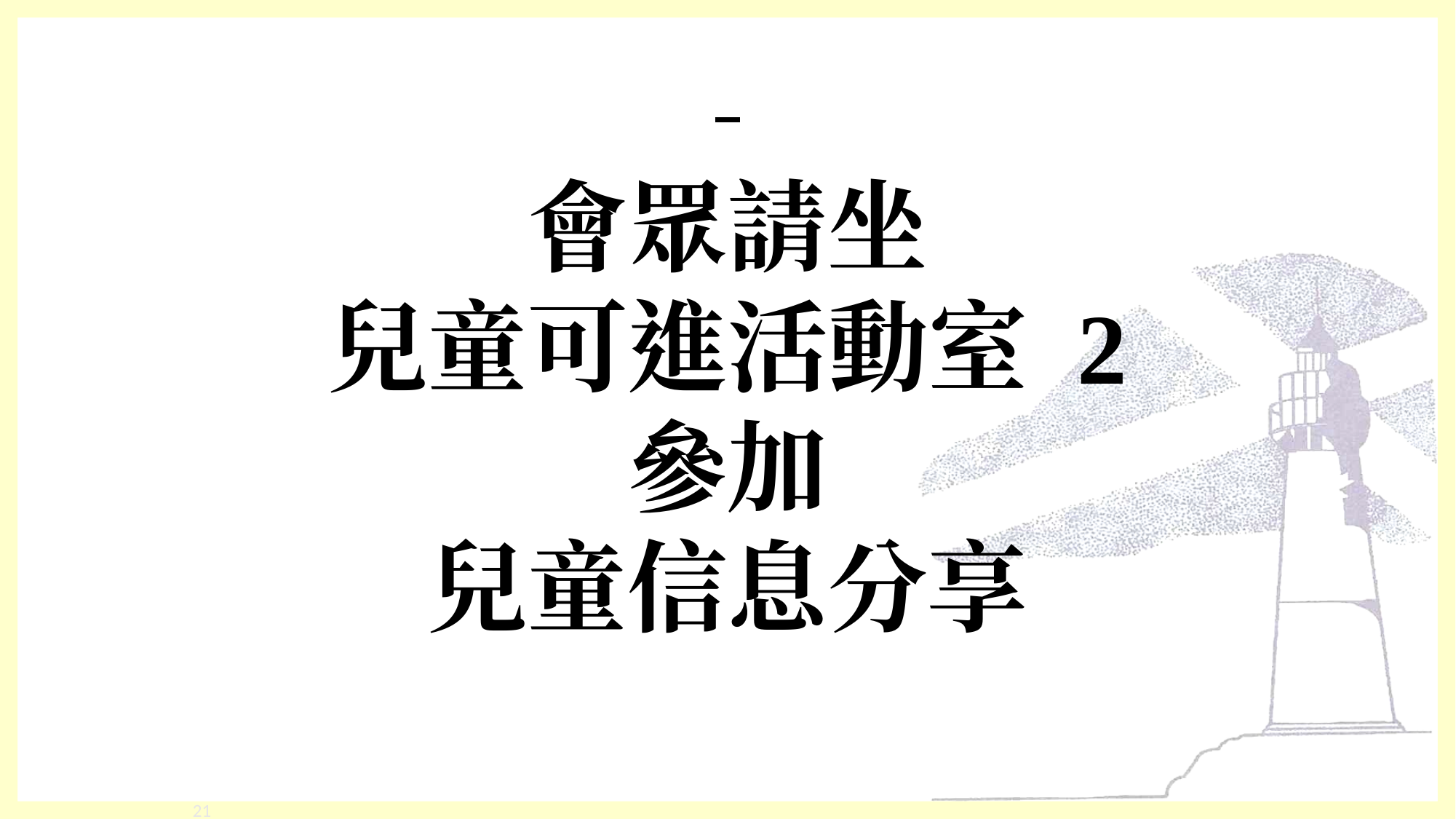

#
會眾請坐
兒童可進活動室 2
參加
兒童信息分享
21